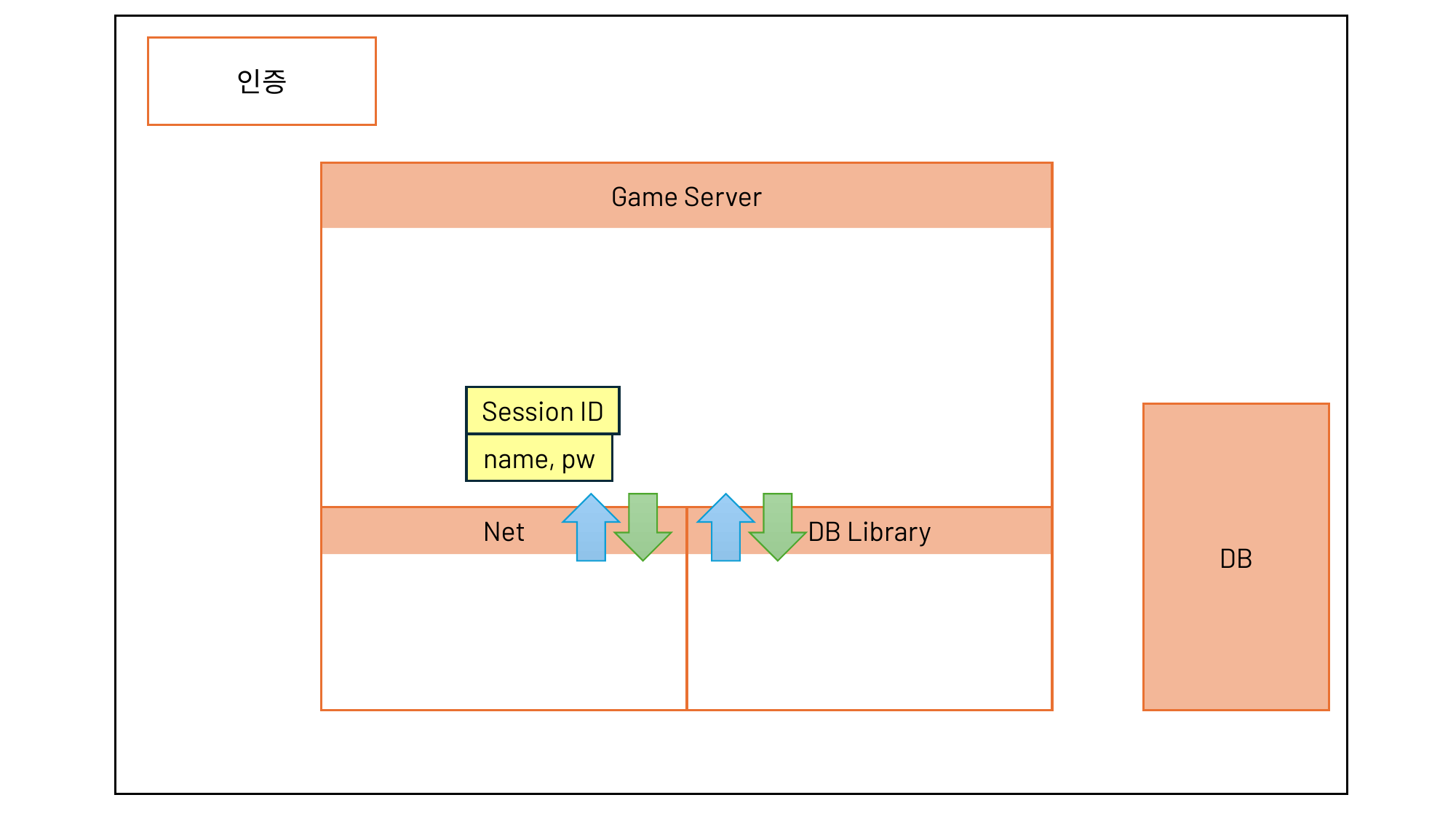

인증
Game Server

Session ID

DB
name, pw

Net
DB Library